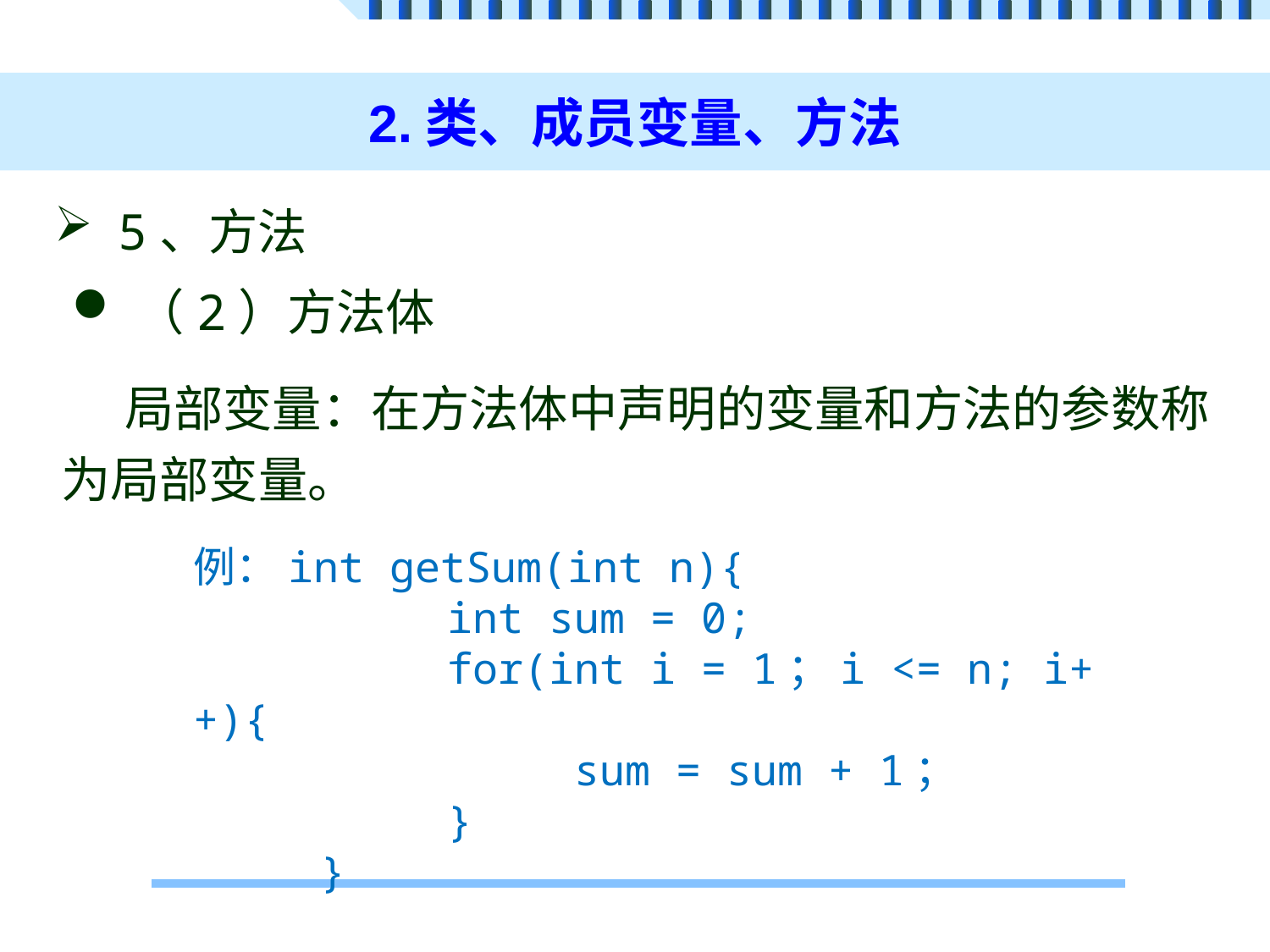

# 2.类、成员变量、方法
5、方法
（2）方法体
局部变量：在方法体中声明的变量和方法的参数称为局部变量。
例：int getSum(int n){
		int sum = 0;
		for(int i = 1；i <= n; i++){
			sum = sum + 1；
		}
	}